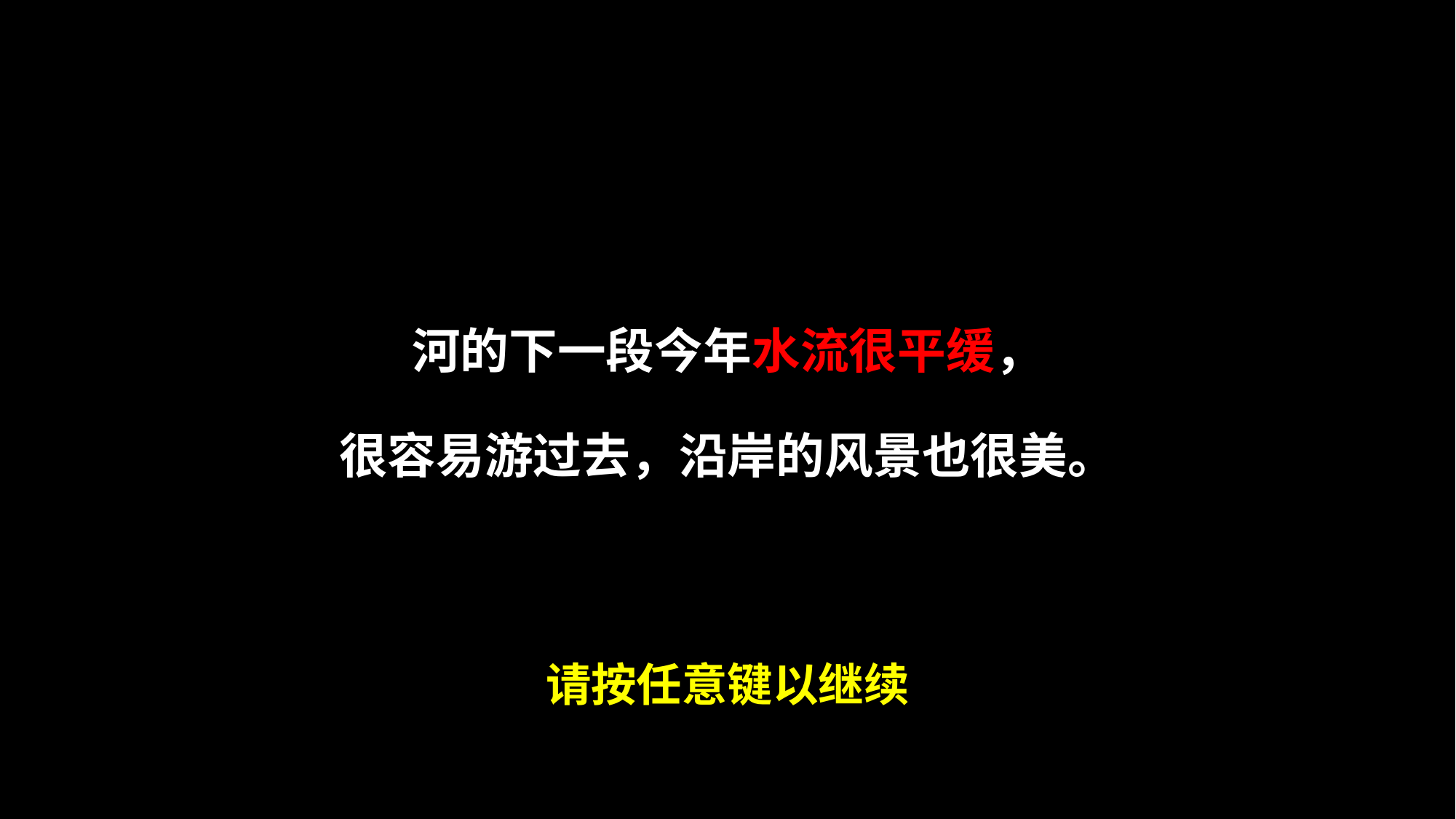

# 河的下一段今年水流很平缓， 很容易游过去，沿岸的风景也很美。
请按任意键以继续